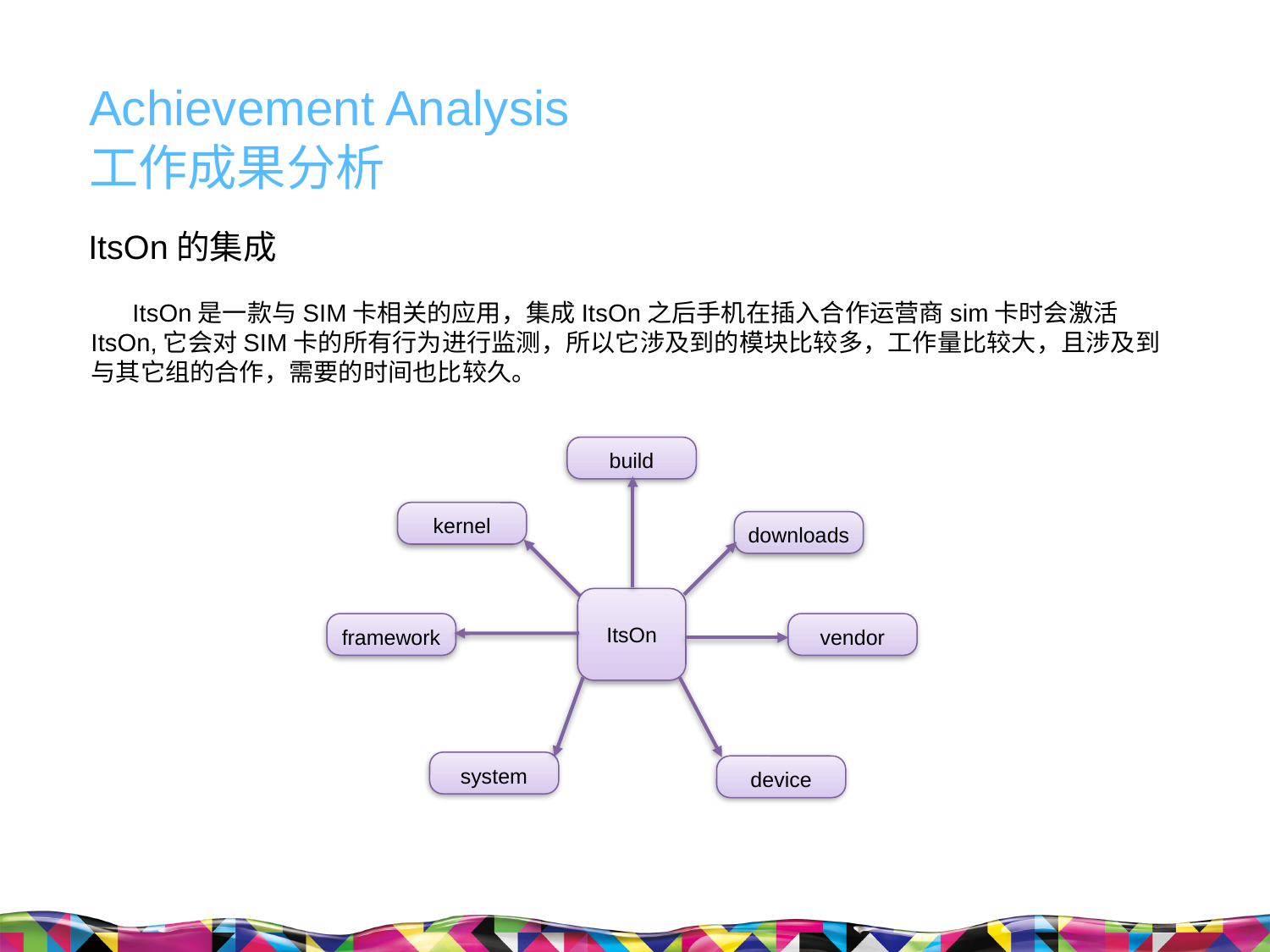

Achievement Analysis
工作成果分析
ItsOn的集成
       ItsOn是一款与SIM卡相关的应用，集成ItsOn之后手机在插入合作运营商sim卡时会激活ItsOn,它会对SIM卡的所有行为进行监测，所以它涉及到的模块比较多，工作量比较大，且涉及到与其它组的合作，需要的时间也比较久。

build

kernel

downloads

ItsOn

framework

vendor

system

device